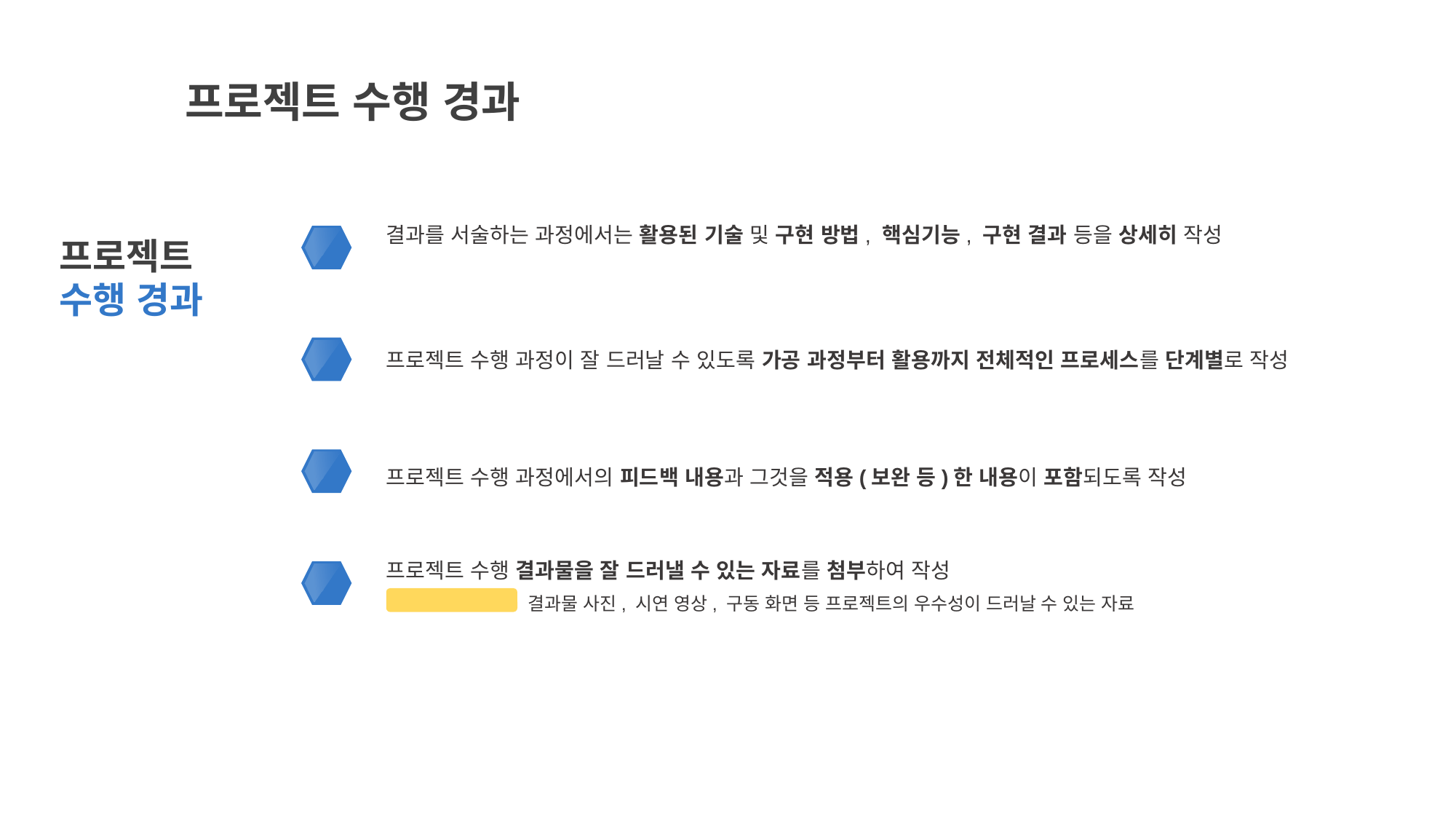

프로젝트 수행 경과
결과를 서술하는 과정에서는 활용된 기술 및 구현 방법, 핵심기능, 구현 결과 등을 상세히 작성

1
프로젝트
수행 경과

2
프로젝트 수행 과정이 잘 드러날 수 있도록 가공 과정부터 활용까지 전체적인 프로세스를 단계별로 작성
프로젝트 수행 과정에서의 피드백 내용과 그것을 적용(보완 등)한 내용이 포함되도록 작성

3
프로젝트 수행 결과물을 잘 드러낼 수 있는 자료를 첨부하여 작성

4
결과물 사진, 시연 영상, 구동 화면 등 프로젝트의 우수성이 드러날 수 있는 자료
 첨부 자료 예시